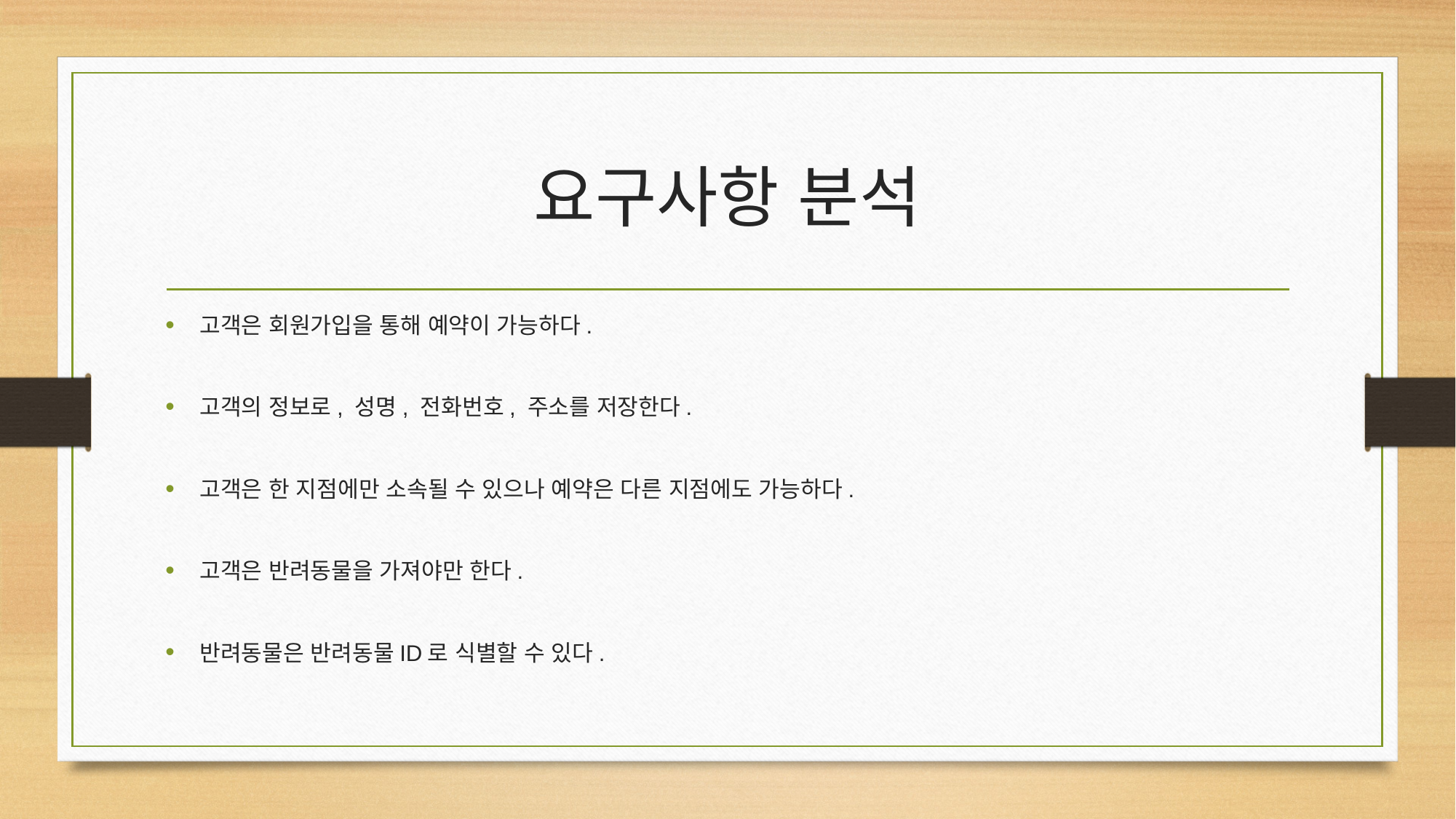

# 요구사항 분석
고객은 회원가입을 통해 예약이 가능하다.

고객의 정보로, 성명, 전화번호, 주소를 저장한다.

고객은 한 지점에만 소속될 수 있으나 예약은 다른 지점에도 가능하다.

고객은 반려동물을 가져야만 한다.

반려동물은 반려동물ID로 식별할 수 있다.